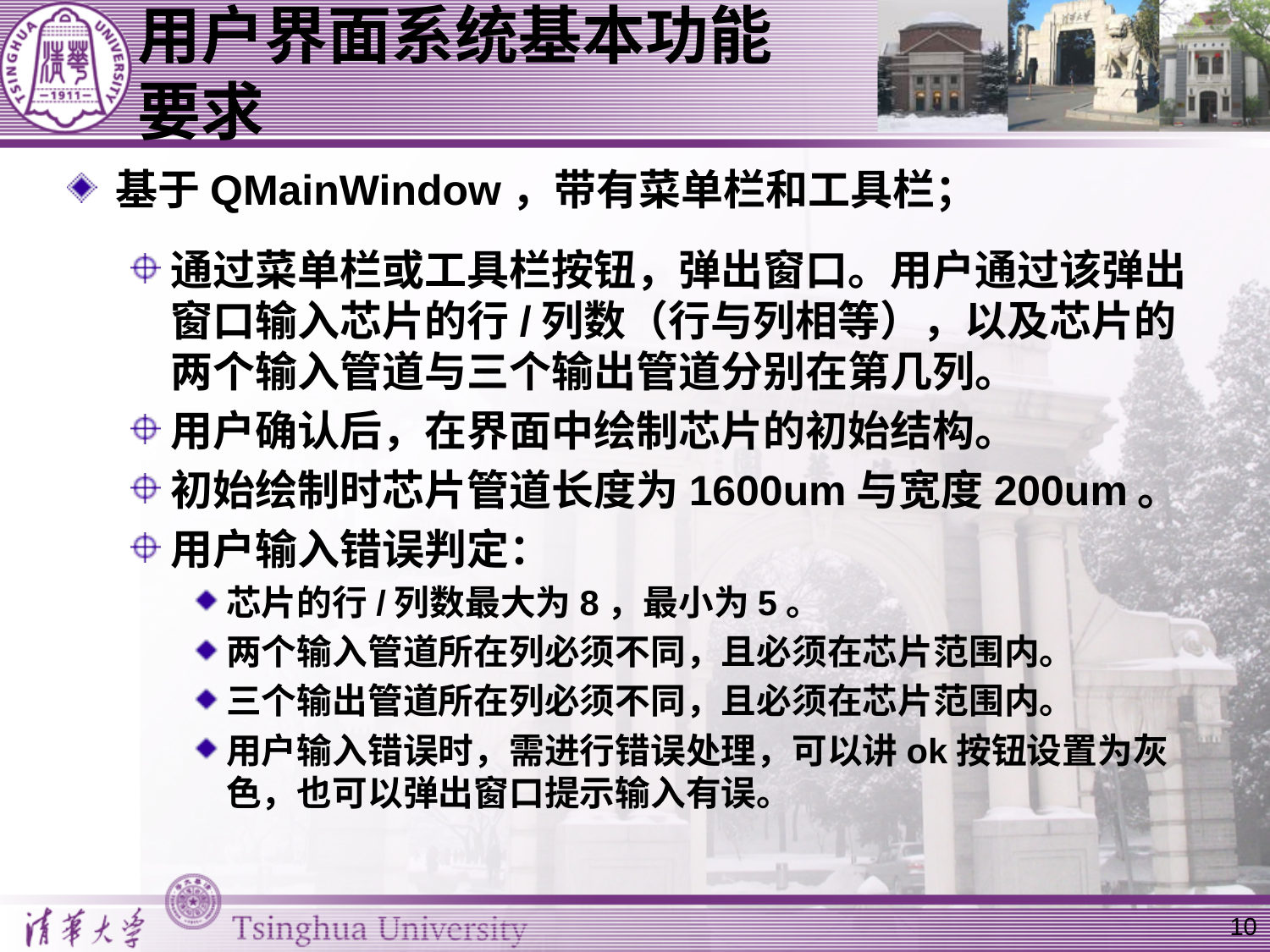

# 用户界面系统基本功能要求
基于QMainWindow，带有菜单栏和工具栏；
通过菜单栏或工具栏按钮，弹出窗口。用户通过该弹出窗口输入芯片的行/列数（行与列相等），以及芯片的两个输入管道与三个输出管道分别在第几列。
用户确认后，在界面中绘制芯片的初始结构。
初始绘制时芯片管道长度为1600um与宽度200um。
用户输入错误判定：
芯片的行/列数最大为8，最小为5。
两个输入管道所在列必须不同，且必须在芯片范围内。
三个输出管道所在列必须不同，且必须在芯片范围内。
用户输入错误时，需进行错误处理，可以讲ok按钮设置为灰色，也可以弹出窗口提示输入有误。
10